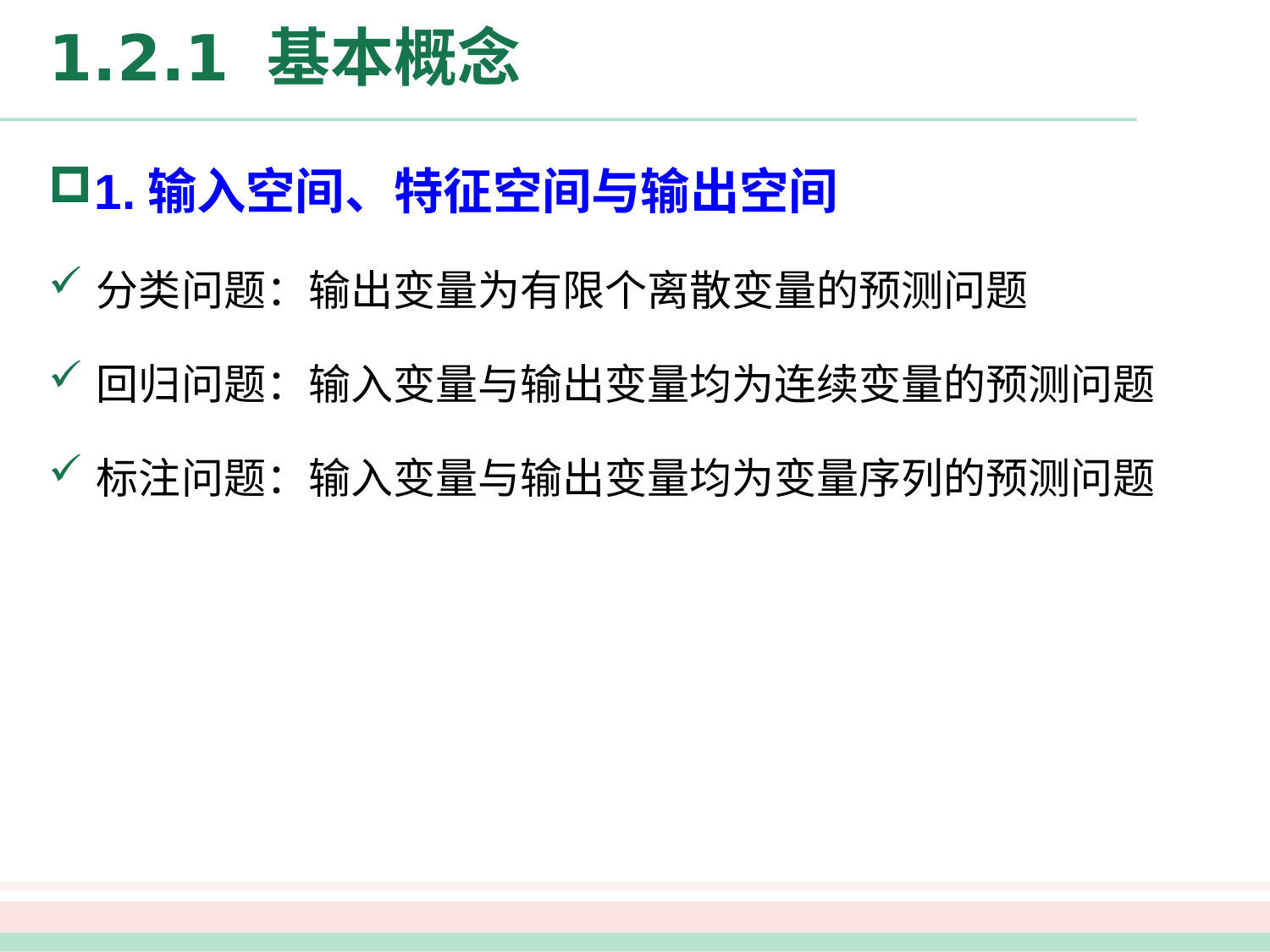

# 1.2.1 基本概念
1.输入空间、特征空间与输出空间
分类问题：输出变量为有限个离散变量的预测问题
回归问题：输入变量与输出变量均为连续变量的预测问题
标注问题：输入变量与输出变量均为变量序列的预测问题